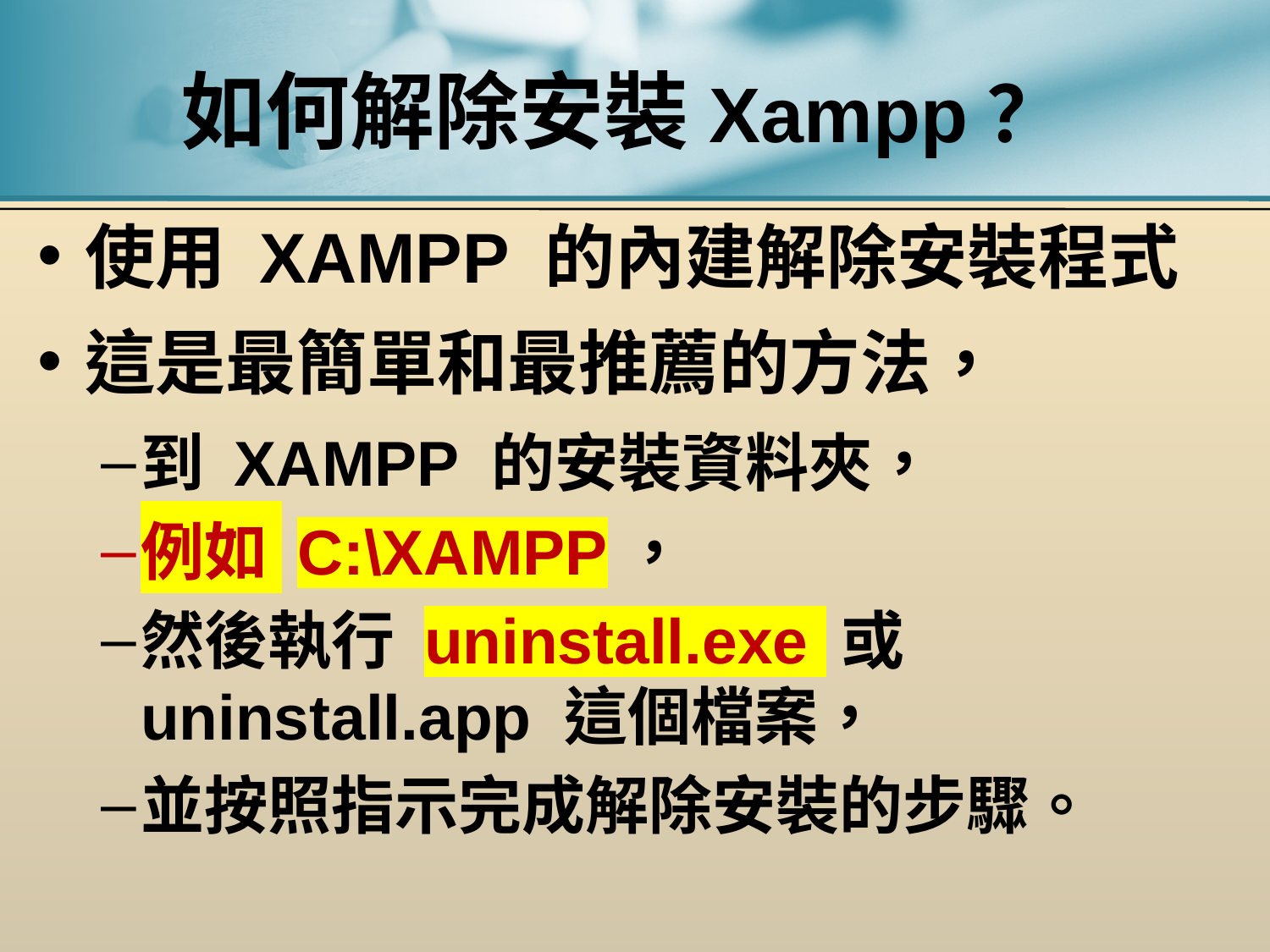

# 如何解除安裝Xampp？
使用 XAMPP 的內建解除安裝程式
這是最簡單和最推薦的方法，
到 XAMPP 的安裝資料夾，
例如 C:\XAMPP，
然後執行 uninstall.exe 或 uninstall.app 這個檔案，
並按照指示完成解除安裝的步驟。